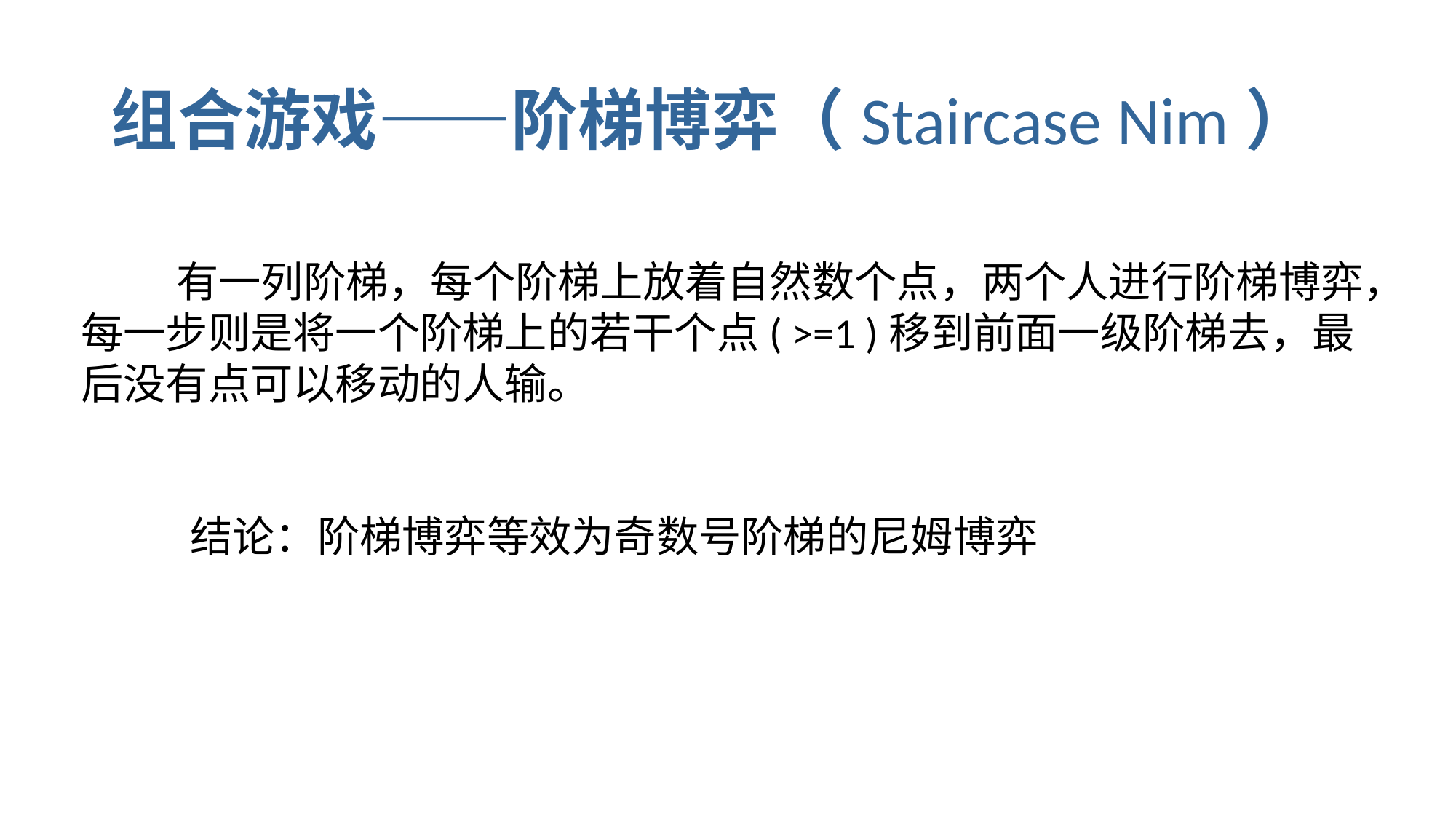

# 组合游戏——阶梯博弈（Staircase Nim）
         有一列阶梯，每个阶梯上放着自然数个点，两个人进行阶梯博弈，每一步则是将一个阶梯上的若干个点( >=1 )移到前面一级阶梯去，最后没有点可以移动的人输。

	结论：阶梯博弈等效为奇数号阶梯的尼姆博弈